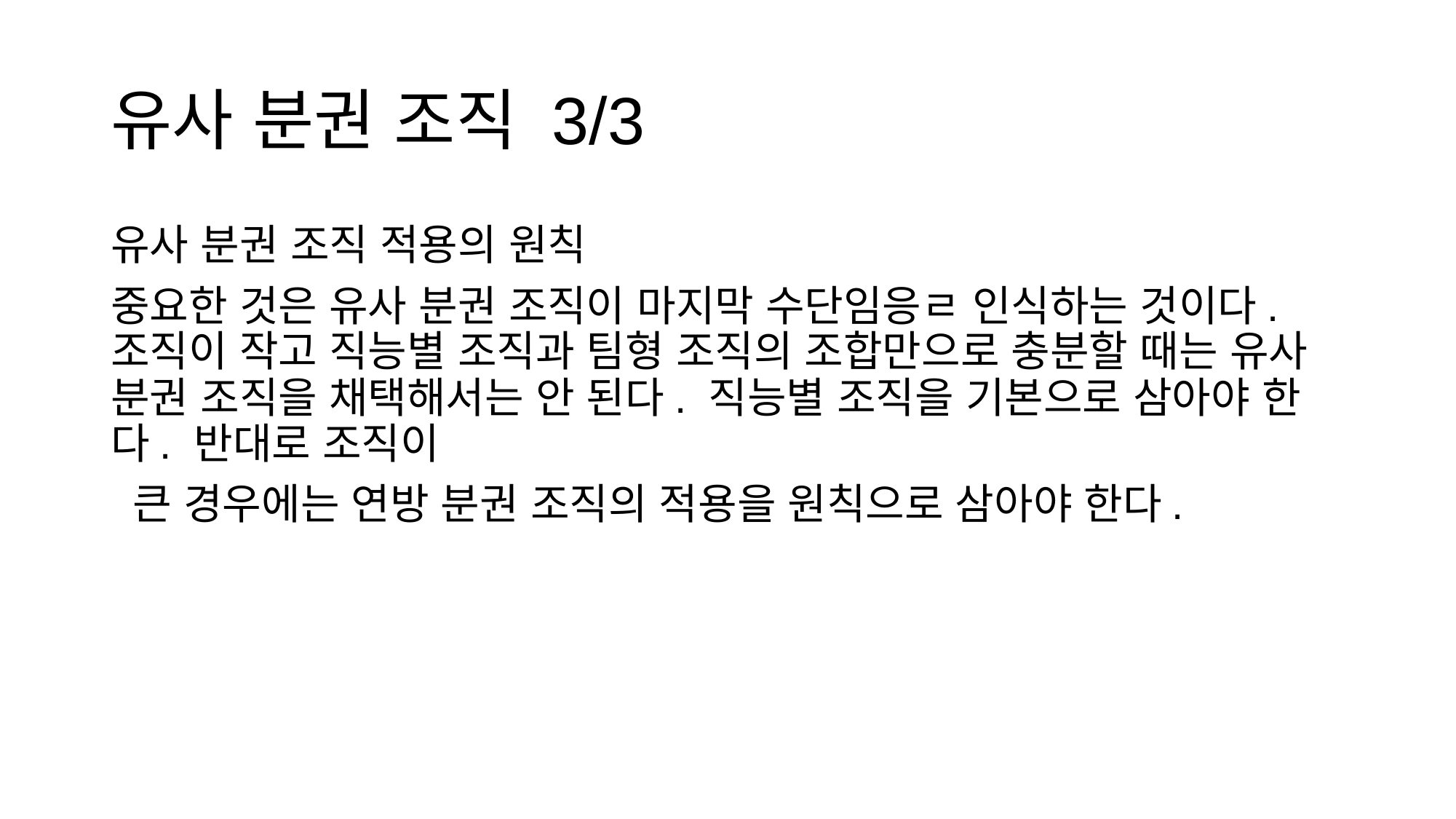

# 유사 분권 조직 3/3
유사 분권 조직 적용의 원칙
중요한 것은 유사 분권 조직이 마지막 수단임응ㄹ 인식하는 것이다. 조직이 작고 직능별 조직과 팀형 조직의 조합만으로 충분할 때는 유사 분권 조직을 채택해서는 안 된다. 직능별 조직을 기본으로 삼아야 한다. 반대로 조직이
 큰 경우에는 연방 분권 조직의 적용을 원칙으로 삼아야 한다.